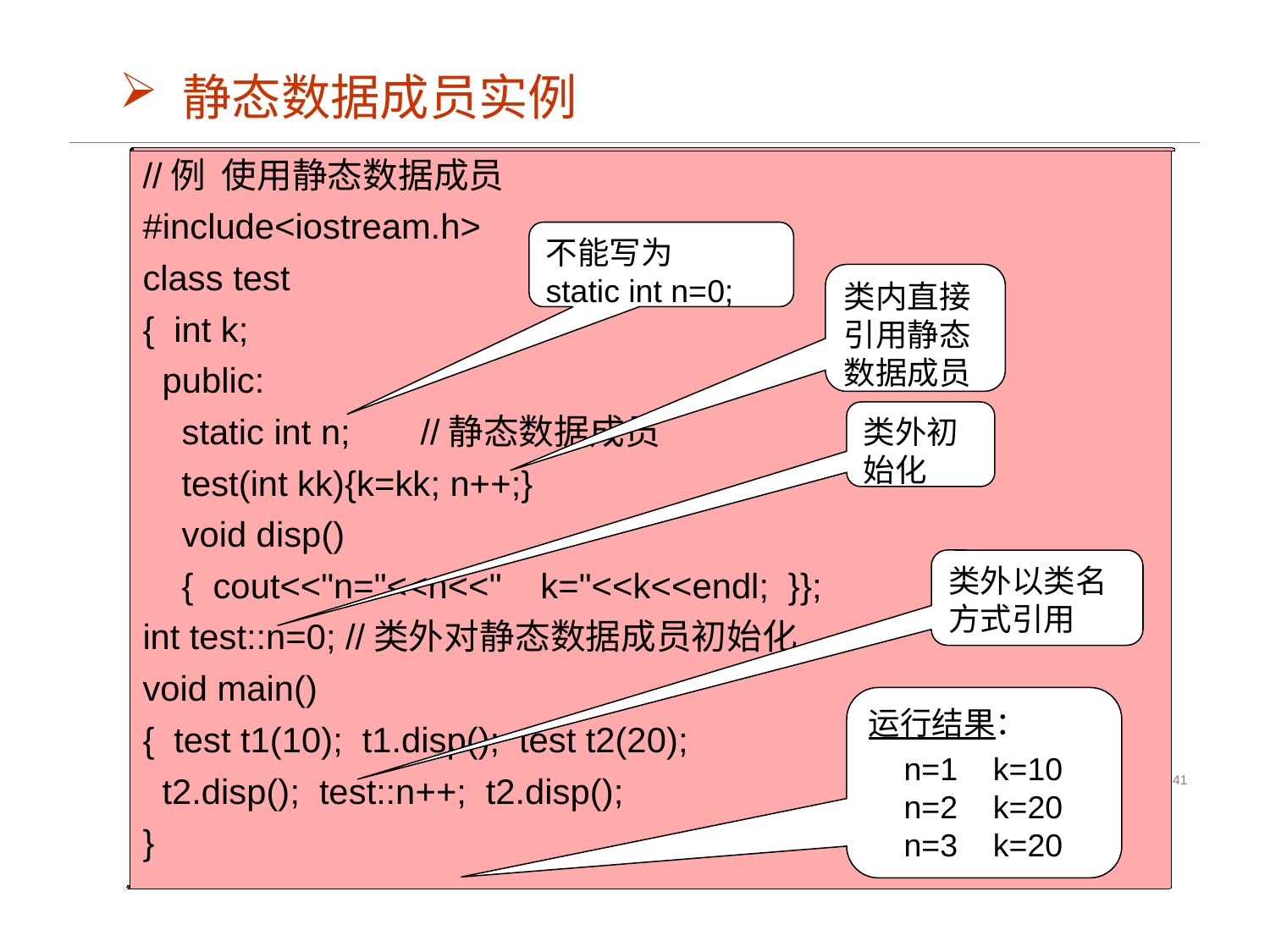

静态数据成员实例
//例  使用静态数据成员
#include<iostream.h>
class test
{  int k;
  public:
    static int n;	//静态数据成员
    test(int kk){k=kk; n++;}
    void disp()
    {  cout<<"n="<<n<<"    k="<<k<<endl;  }};
int test::n=0; //类外对静态数据成员初始化
void main()
{  test t1(10);  t1.disp();  test t2(20);
  t2.disp();  test::n++;  t2.disp();
}

不能写为
static int n=0;
类内直接引用静态数据成员
类外初始化
类外以类名方式引用
运行结果：
    n=1    k=10
    n=2    k=20
    n=3    k=20
41